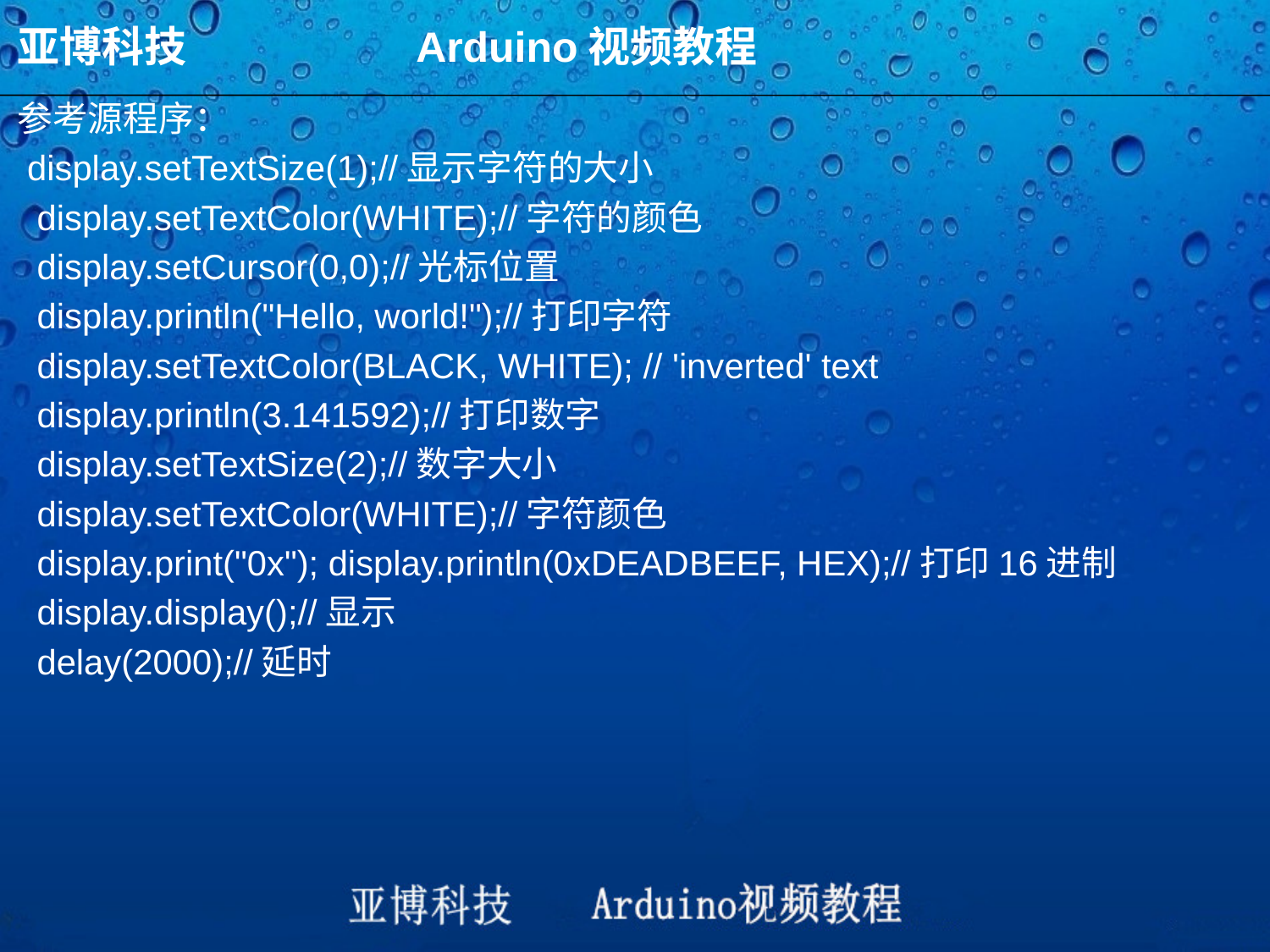

亚博科技                       Arduino视频教程
参考源程序：
 display.setTextSize(1);//显示字符的大小
  display.setTextColor(WHITE);//字符的颜色
  display.setCursor(0,0);//光标位置
  display.println("Hello, world!");//打印字符
  display.setTextColor(BLACK, WHITE); // 'inverted' text
  display.println(3.141592);//打印数字
  display.setTextSize(2);//数字大小
  display.setTextColor(WHITE);//字符颜色
  display.print("0x"); display.println(0xDEADBEEF, HEX);//打印16进制
  display.display();//显示
  delay(2000);//延时